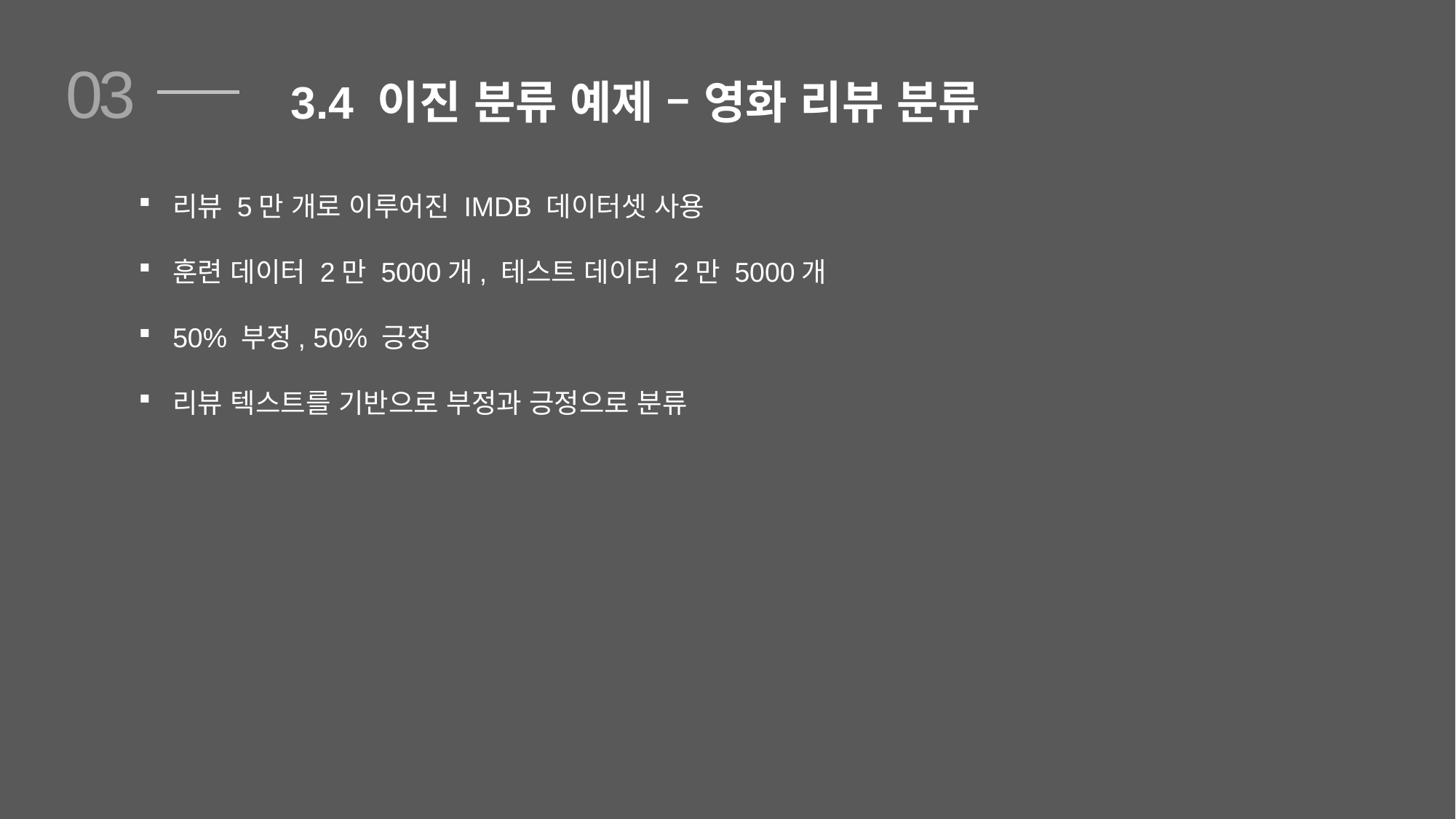

03
3.4 이진 분류 예제 – 영화 리뷰 분류
리뷰 5만 개로 이루어진 IMDB 데이터셋 사용

훈련 데이터 2만 5000개, 테스트 데이터 2만 5000개

50% 부정, 50% 긍정

리뷰 텍스트를 기반으로 부정과 긍정으로 분류